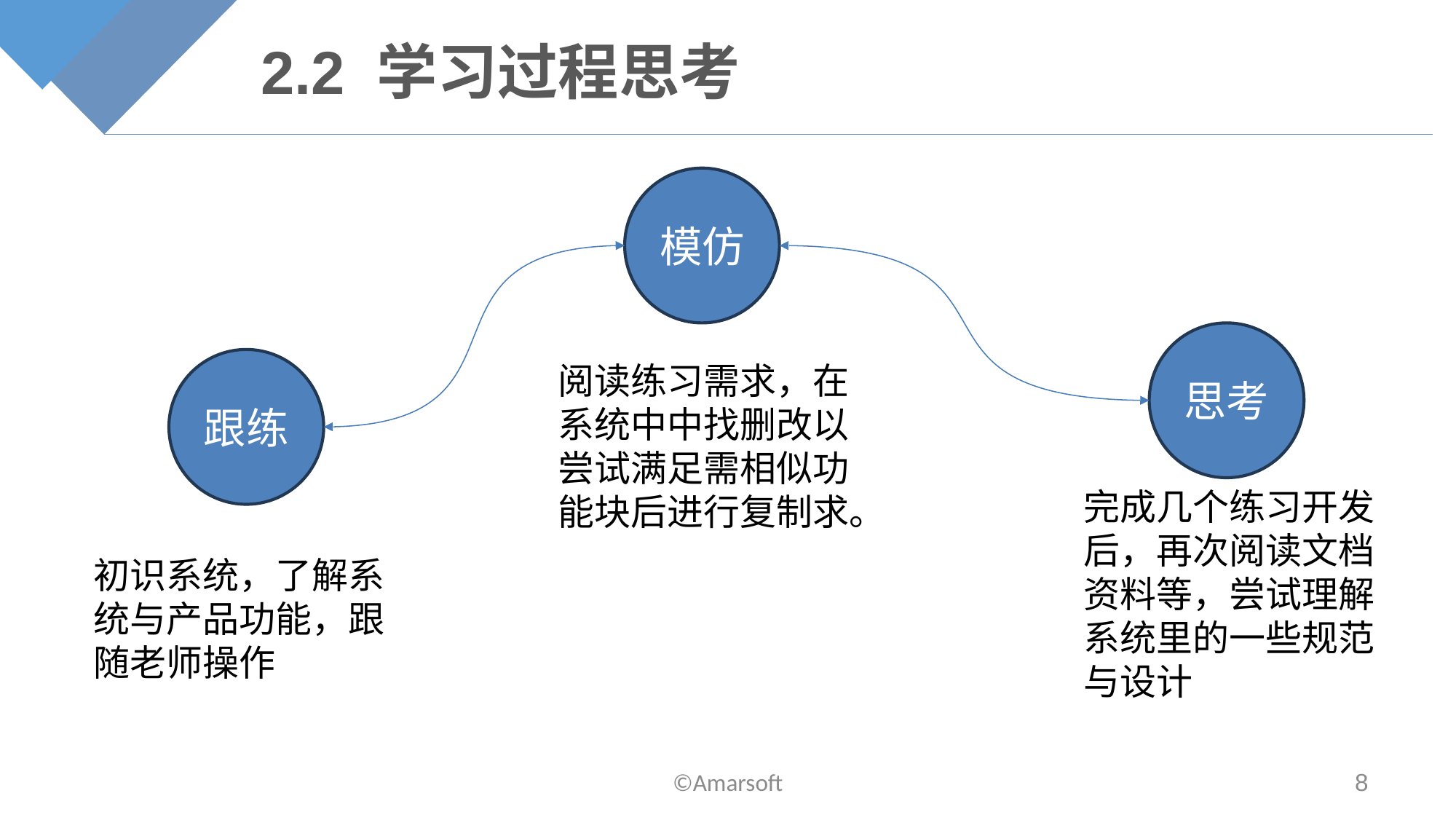

# 2.2 学习过程思考
模仿
思考
跟练
阅读练习需求，在系统中中找删改以尝试满足需相似功能块后进行复制求。
完成几个练习开发后，再次阅读文档资料等，尝试理解系统里的一些规范与设计
初识系统，了解系统与产品功能，跟随老师操作
©Amarsoft
8